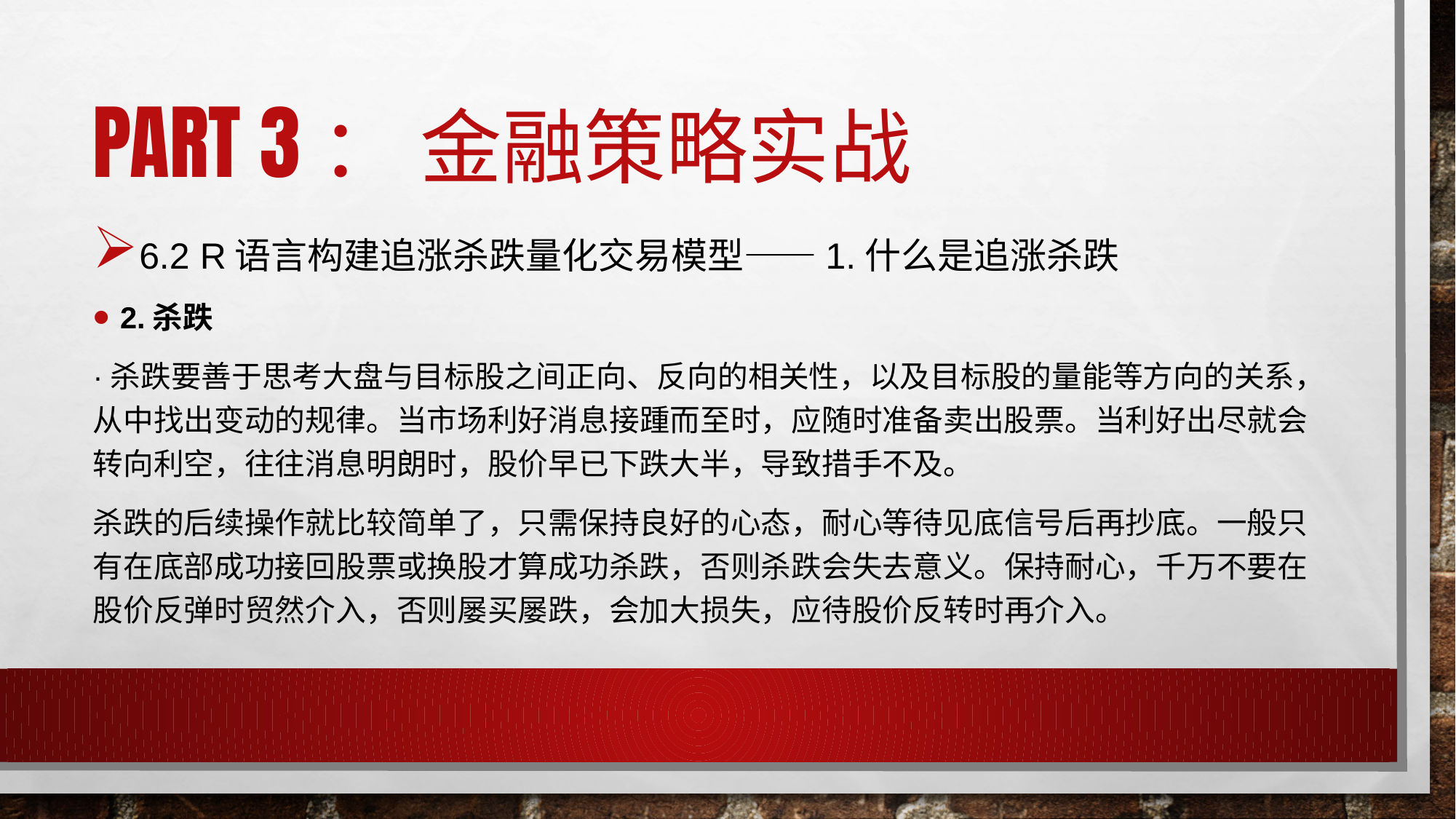

# Part 3： 金融策略实战
6.2 R语言构建追涨杀跌量化交易模型——1.什么是追涨杀跌
2.杀跌
·杀跌要善于思考大盘与目标股之间正向、反向的相关性，以及目标股的量能等方向的关系，从中找出变动的规律。当市场利好消息接踵而至时，应随时准备卖出股票。当利好出尽就会转向利空，往往消息明朗时，股价早已下跌大半，导致措手不及。
杀跌的后续操作就比较简单了，只需保持良好的心态，耐心等待见底信号后再抄底。一般只有在底部成功接回股票或换股才算成功杀跌，否则杀跌会失去意义。保持耐心，千万不要在股价反弹时贸然介入，否则屡买屡跌，会加大损失，应待股价反转时再介入。